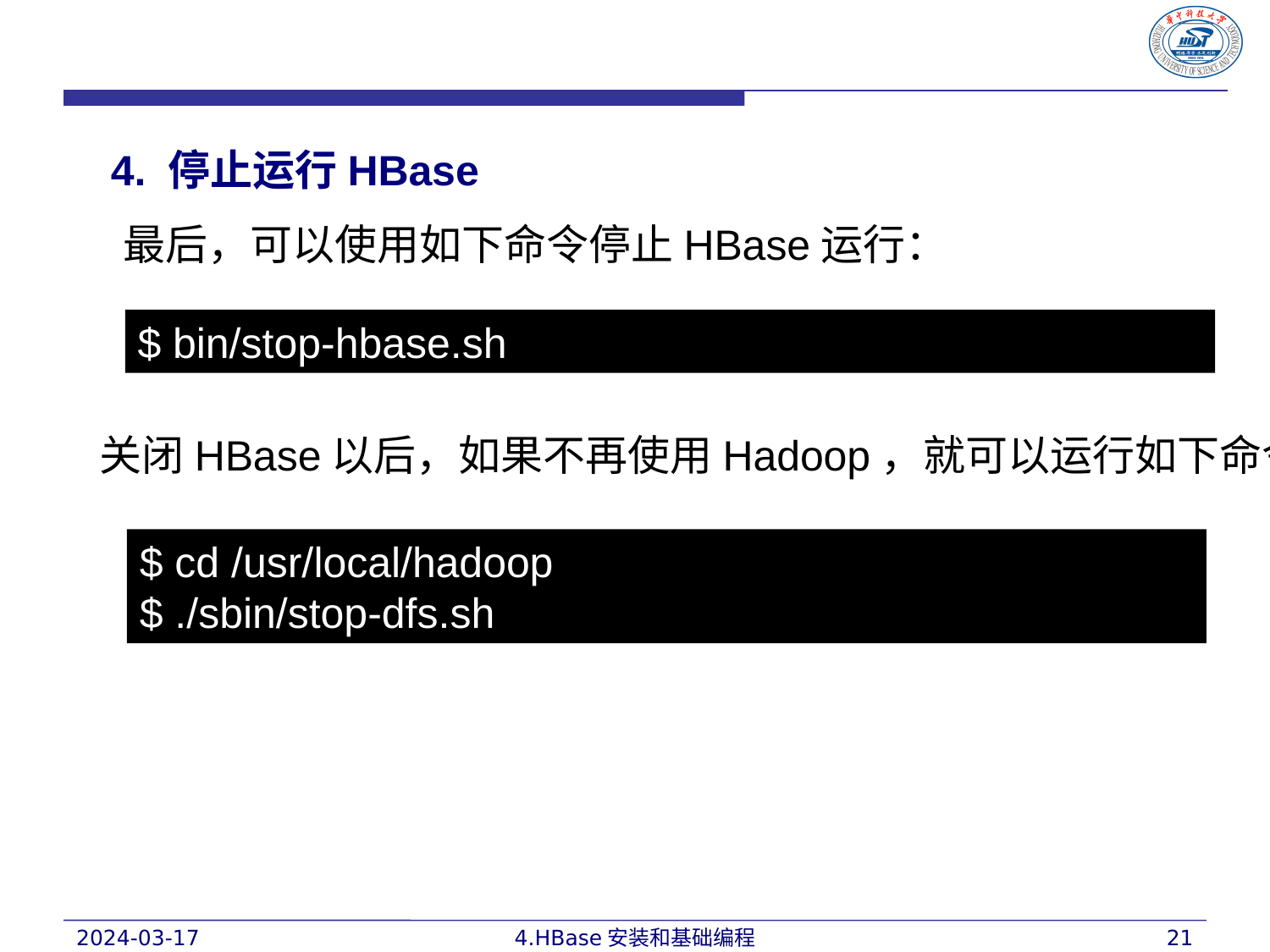

4. 停止运行HBase
最后，可以使用如下命令停止HBase运行：
$ bin/stop-hbase.sh
关闭HBase以后，如果不再使用Hadoop，就可以运行如下命令关闭Hadoop：
$ cd /usr/local/hadoop
$ ./sbin/stop-dfs.sh
2024-03-17
4.HBase安装和基础编程
21